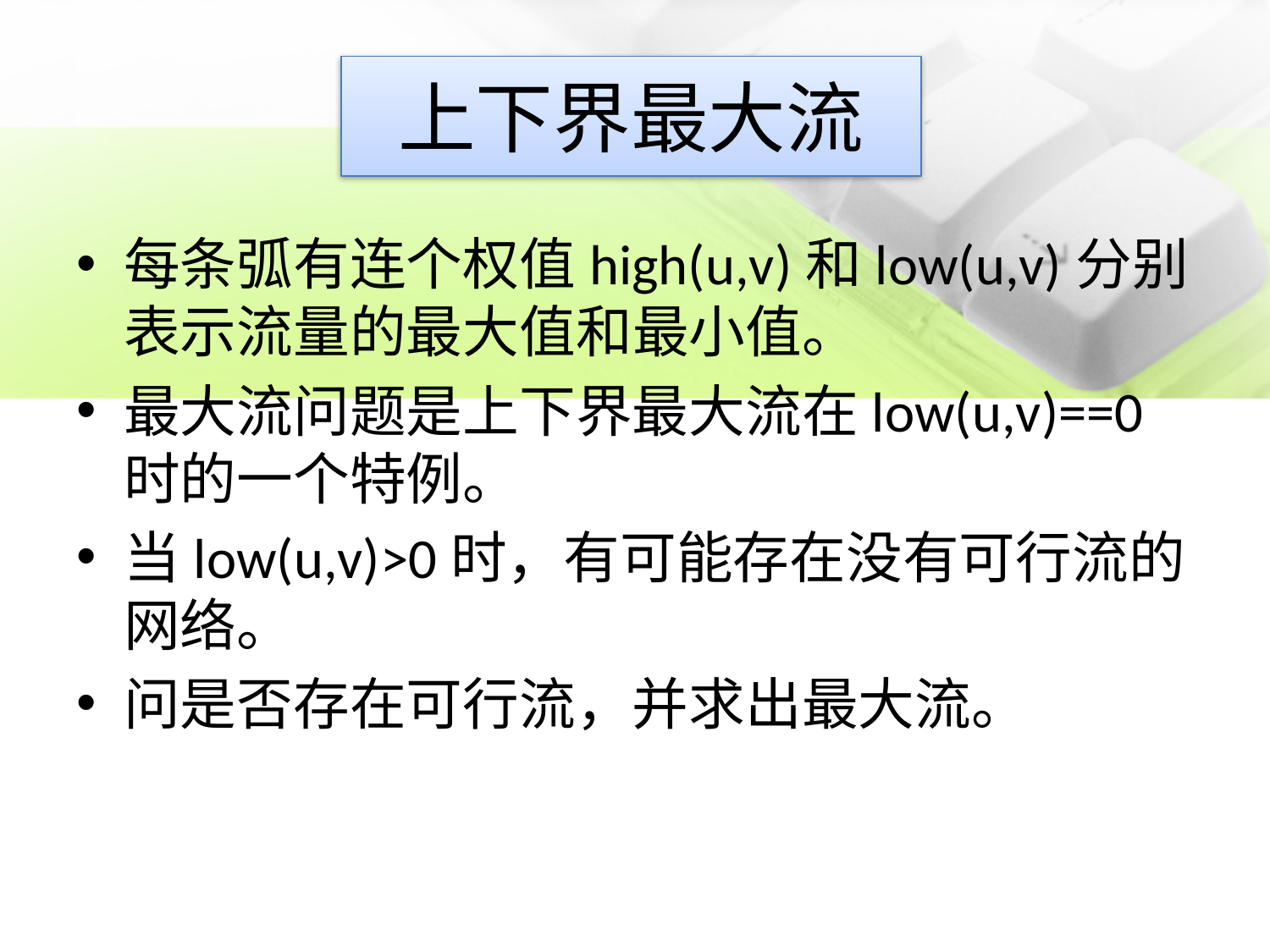

上下界最大流
每条弧有连个权值high(u,v)和low(u,v)分别表示流量的最大值和最小值。
最大流问题是上下界最大流在low(u,v)==0时的一个特例。
当low(u,v)>0时，有可能存在没有可行流的网络。
问是否存在可行流，并求出最大流。